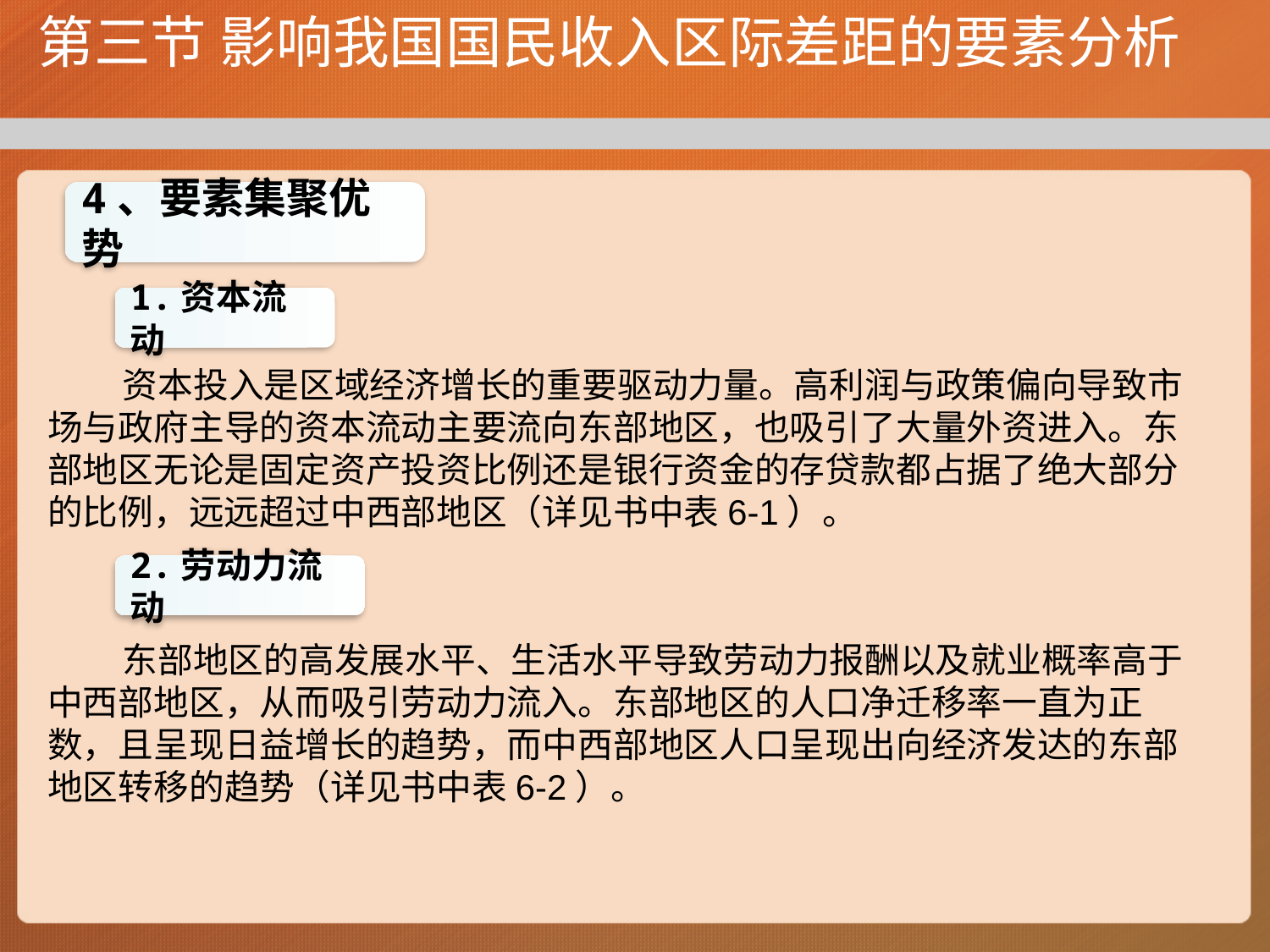

# 第三节 影响我国国民收入区际差距的要素分析
4、要素集聚优势

资本投入是区域经济增长的重要驱动力量。高利润与政策偏向导致市场与政府主导的资本流动主要流向东部地区，也吸引了大量外资进入。东部地区无论是固定资产投资比例还是银行资金的存贷款都占据了绝大部分的比例，远远超过中西部地区（详见书中表6-1）。

东部地区的高发展水平、生活水平导致劳动力报酬以及就业概率高于中西部地区，从而吸引劳动力流入。东部地区的人口净迁移率一直为正数，且呈现日益增长的趋势，而中西部地区人口呈现出向经济发达的东部地区转移的趋势（详见书中表6-2）。
1.资本流动
2.劳动力流动